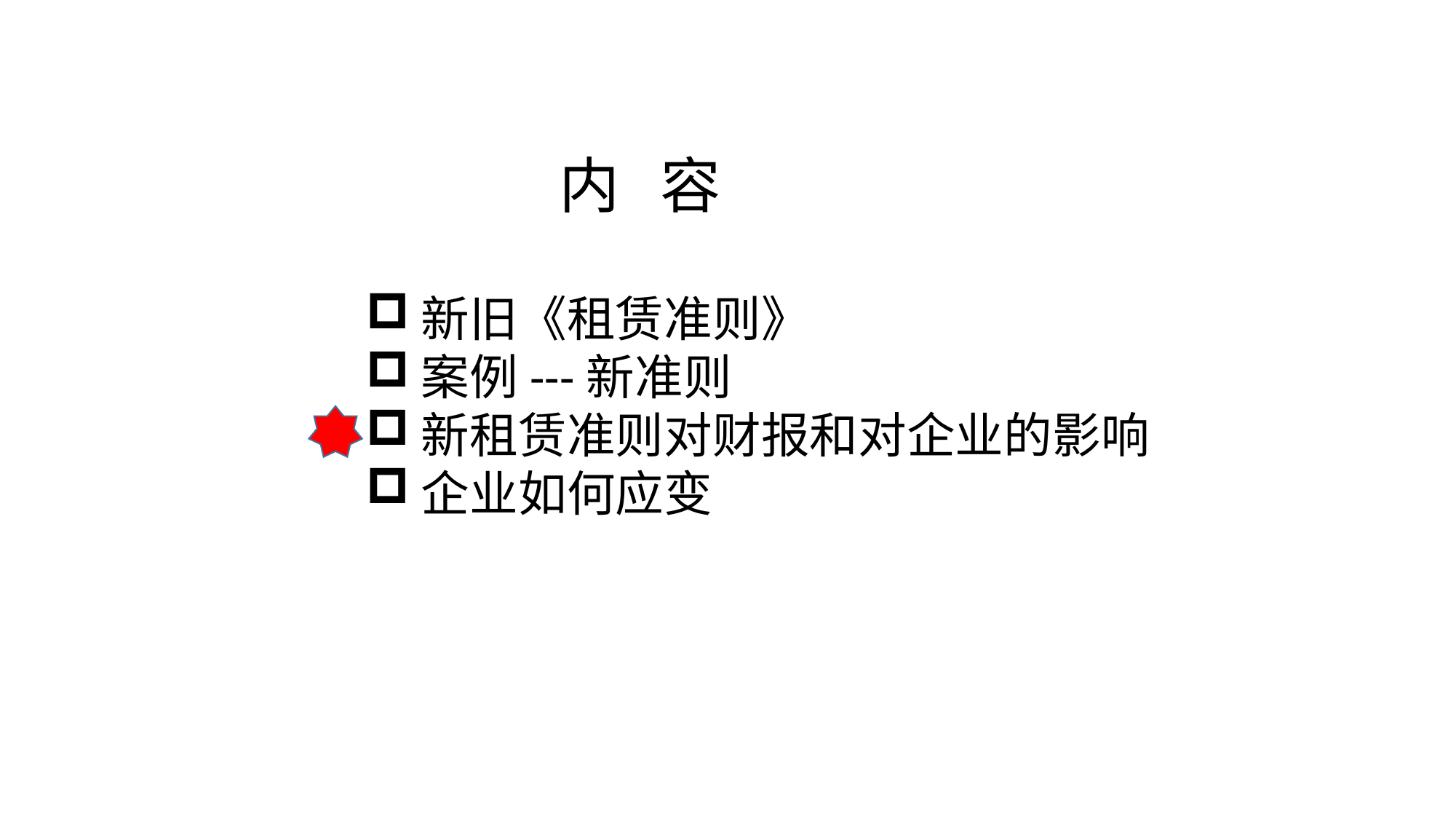

内   容
新旧《租赁准则》
案例---新准则
新租赁准则对财报和对企业的影响
企业如何应变